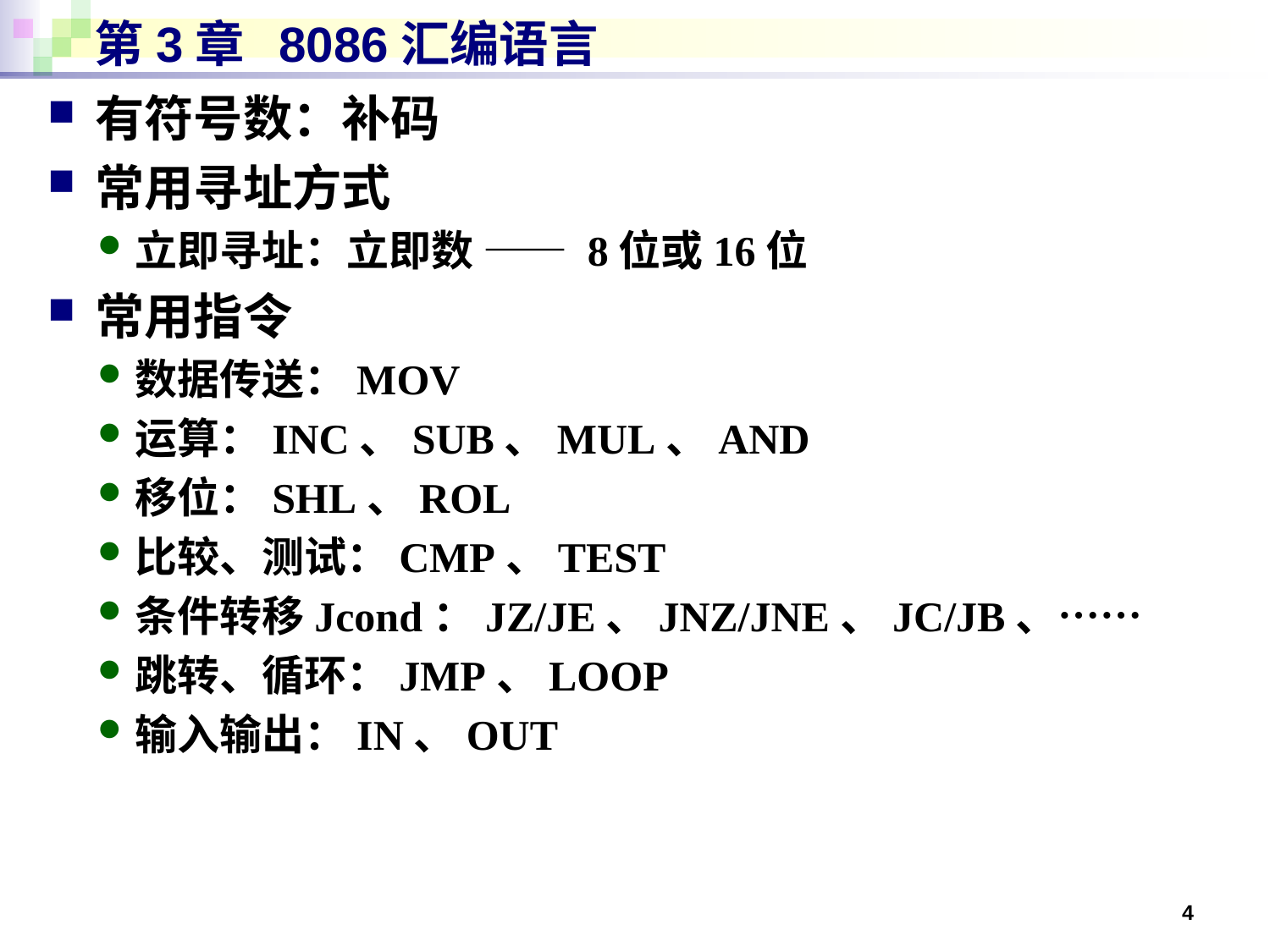

# 第3章  8086汇编语言
有符号数：补码
常用寻址方式
立即寻址：立即数 —— 8位或16位
常用指令
数据传送：MOV
运算：INC、SUB、MUL、AND
移位：SHL、ROL
比较、测试：CMP、TEST
条件转移Jcond：JZ/JE、JNZ/JNE、JC/JB、……
跳转、循环：JMP、LOOP
输入输出：IN、OUT
4